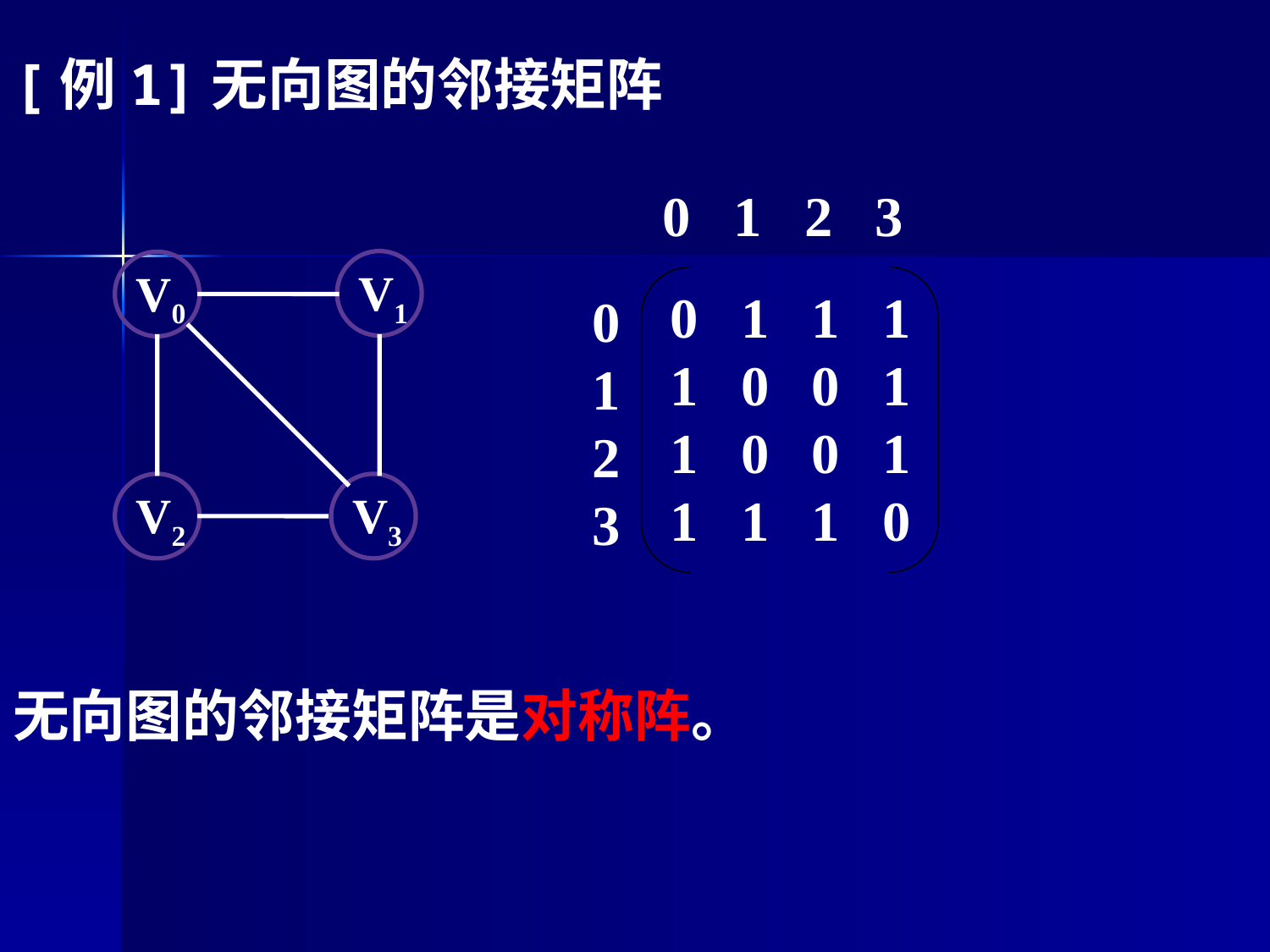

[例1]无向图的邻接矩阵

无向图的邻接矩阵是对称阵。

0   1   2   3
 0   1   1   1
 1   0   0   1
 1   0   0   1
 1   1   1   0

0
1
2
3

V1
V0

V2
V3